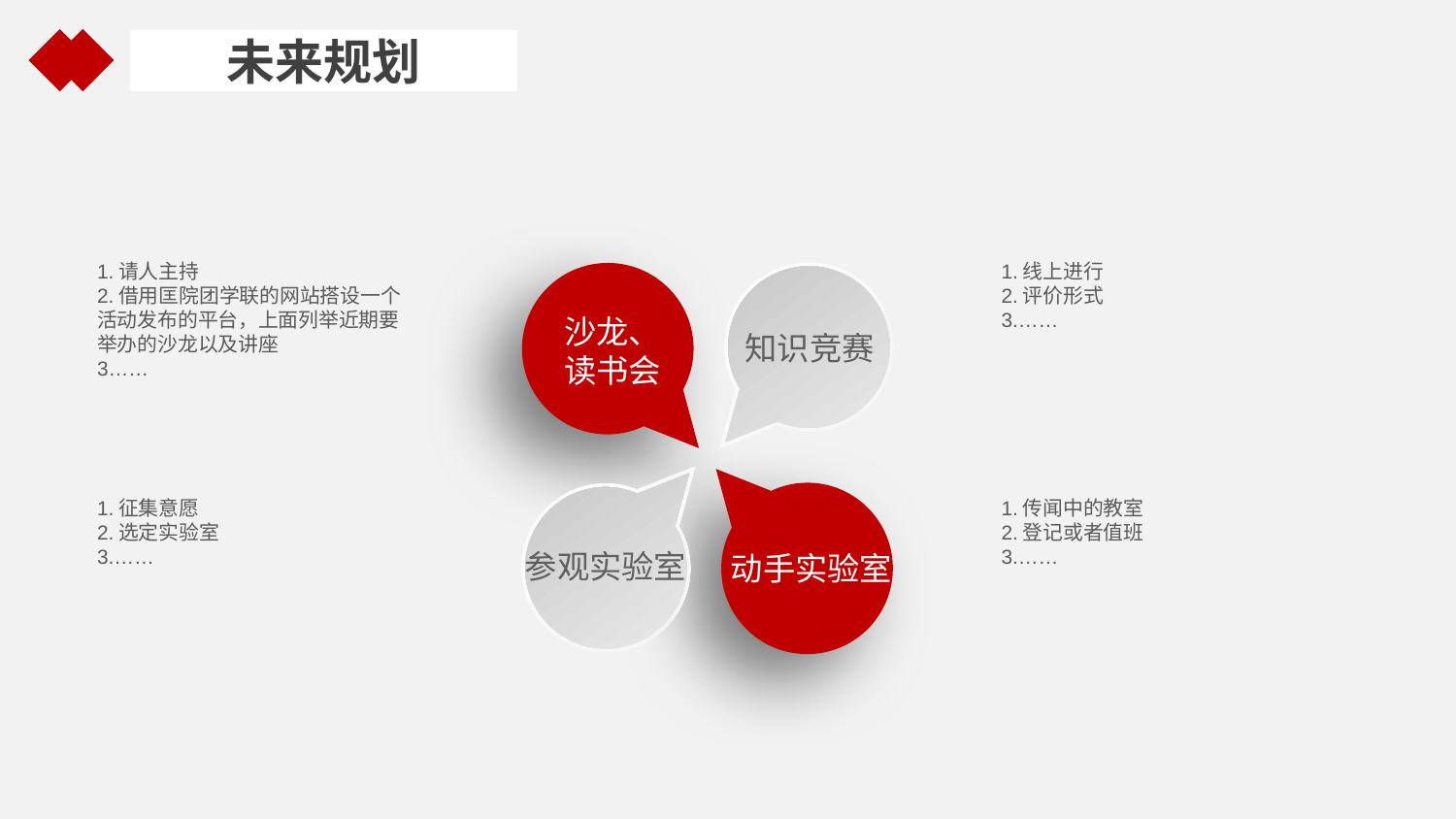

未来规划

1.请人主持
2.借用匡院团学联的网站搭设一个活动发布的平台，上面列举近期要举办的沙龙以及讲座
3……
1.线上进行
2.评价形式
3.……
沙龙、
读书会
知识竞赛

1.传闻中的教室
2.登记或者值班
3.……
1.征集意愿
2.选定实验室
3.……
参观实验室
动手实验室